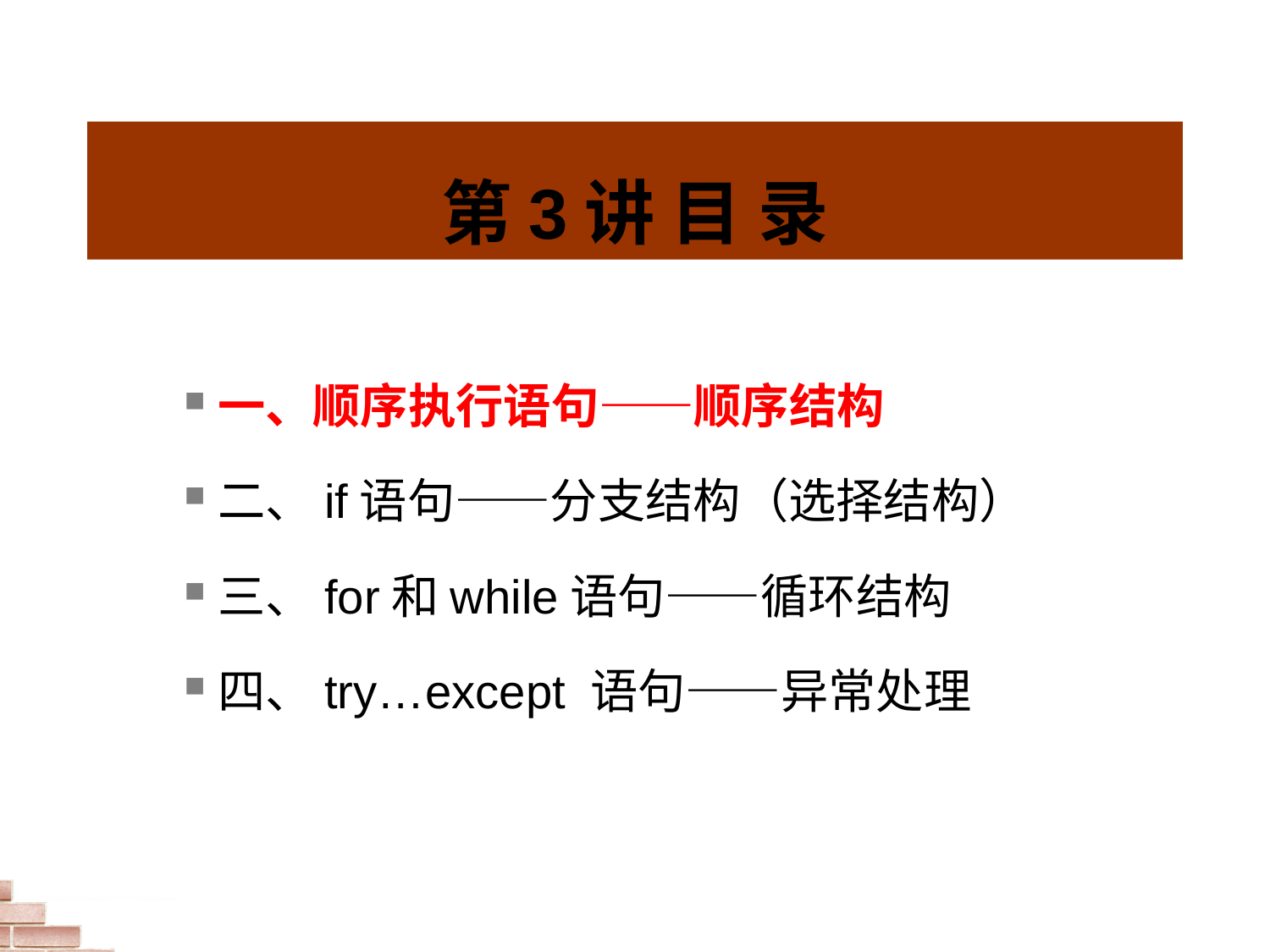

# 第3讲 目 录
一、顺序执行语句——顺序结构
二、if语句——分支结构（选择结构）
三、for和while语句——循环结构
四、try…except 语句——异常处理